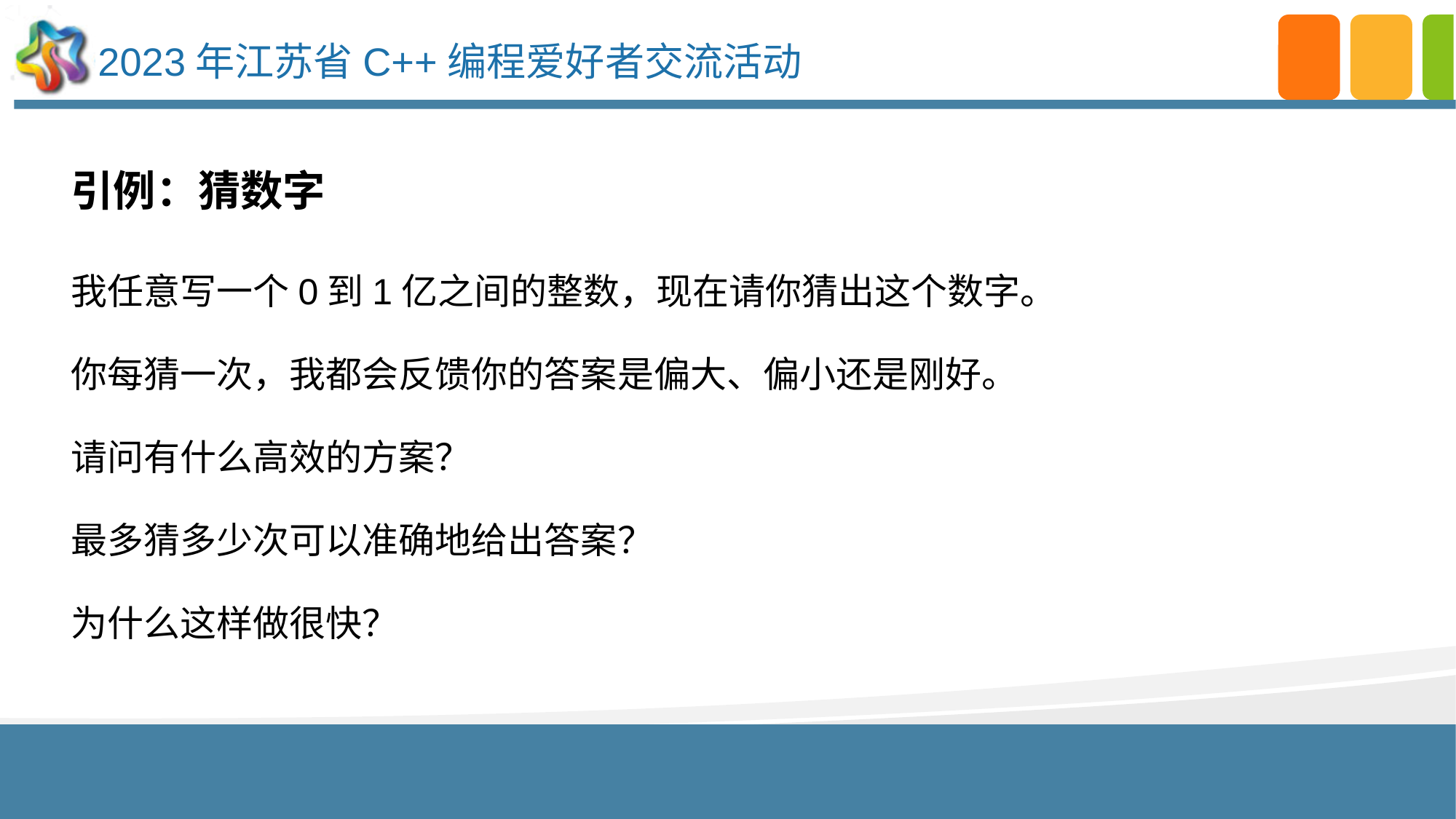

引例：猜数字
我任意写一个0到1亿之间的整数，现在请你猜出这个数字。
你每猜一次，我都会反馈你的答案是偏大、偏小还是刚好。
请问有什么高效的方案？
最多猜多少次可以准确地给出答案？
为什么这样做很快？